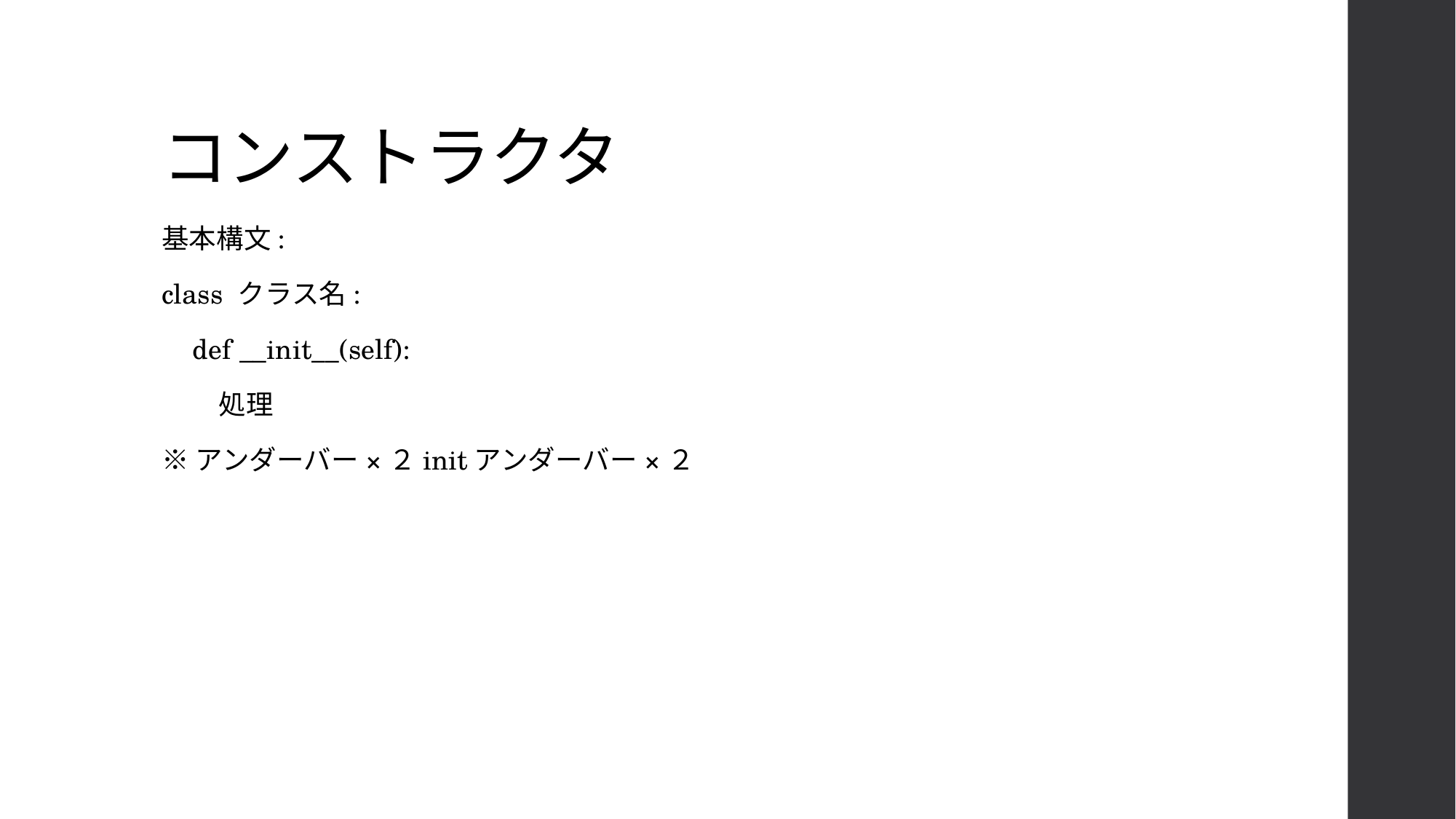

# コンストラクタ
基本構文:
class クラス名:
    def __init__(self):
        処理
※アンダーバー×２initアンダーバー×２